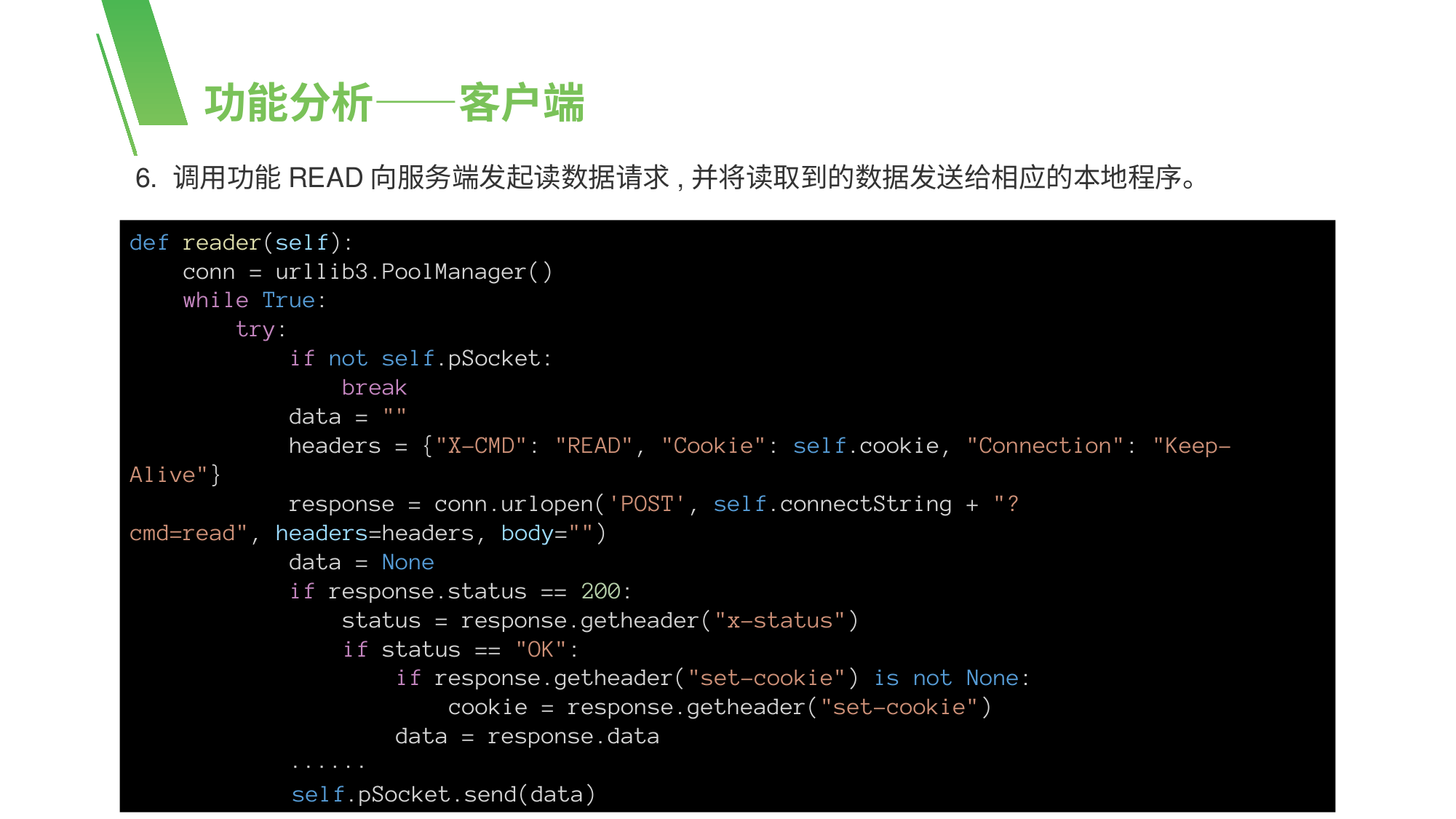

功能分析——客户端
6. 调用功能READ向服务端发起读数据请求,并将读取到的数据发送给相应的本地程序。
def reader(self):
    conn = urllib3.PoolManager()
    while True:
        try:
            if not self.pSocket:
                break
            data = ""
            headers = {"X-CMD": "READ", "Cookie": self.cookie, "Connection": "Keep-Alive"}
            response = conn.urlopen('POST', self.connectString + "?cmd=read", headers=headers, body="")
            data = None
            if response.status == 200:
                status = response.getheader("x-status")
                if status == "OK":
                    if response.getheader("set-cookie") is not None:
                        cookie = response.getheader("set-cookie")
                    data = response.data
            ······
	    self.pSocket.send(data)